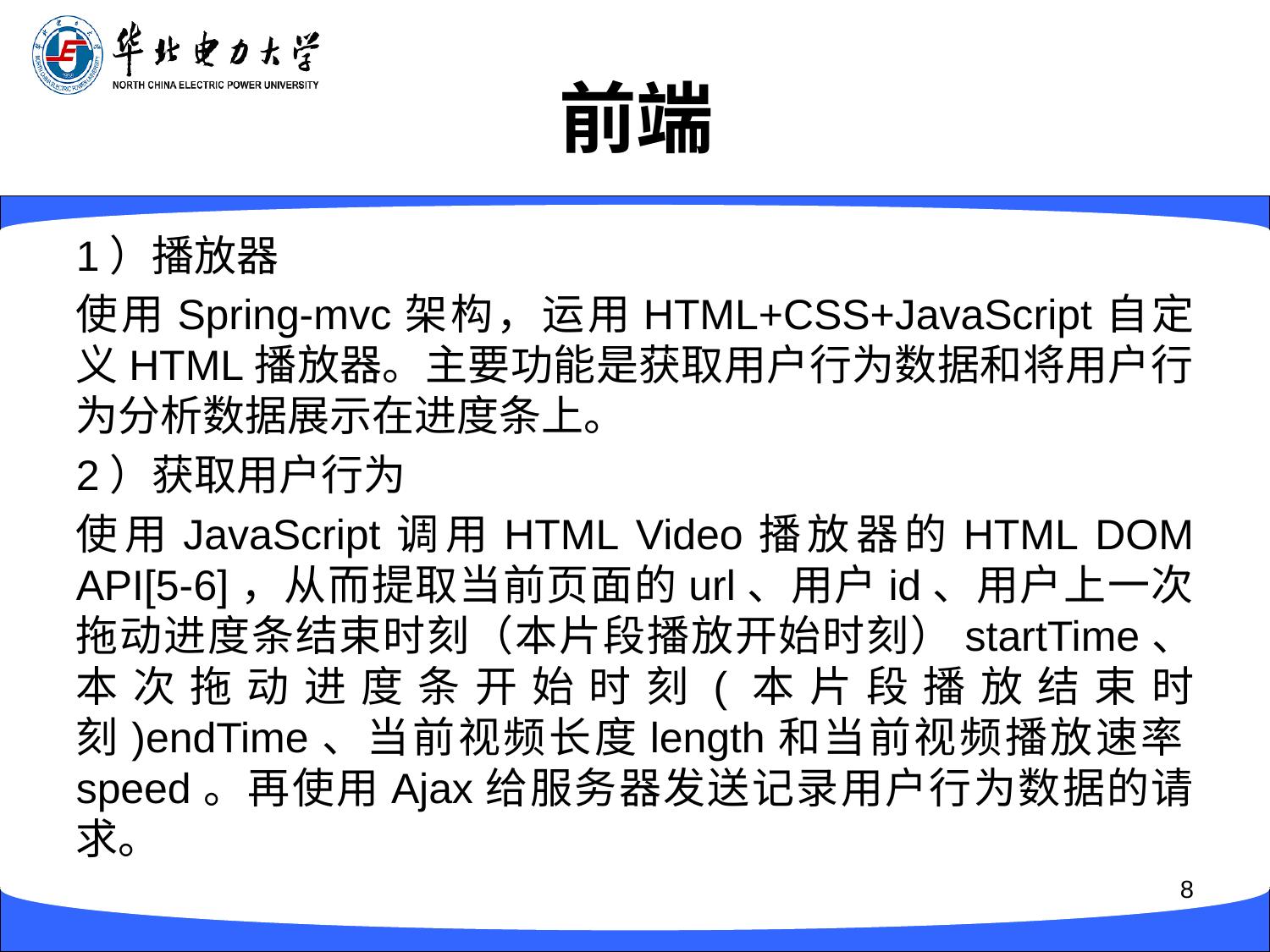

# 前端
1）播放器
使用Spring-mvc架构，运用HTML+CSS+JavaScript自定义HTML播放器。主要功能是获取用户行为数据和将用户行为分析数据展示在进度条上。
2）获取用户行为
使用JavaScript调用HTML Video播放器的HTML DOM API[5-6]，从而提取当前页面的url、用户id、用户上一次拖动进度条结束时刻（本片段播放开始时刻）startTime、本次拖动进度条开始时刻(本片段播放结束时刻)endTime、当前视频长度length和当前视频播放速率speed。再使用Ajax给服务器发送记录用户行为数据的请求。
8